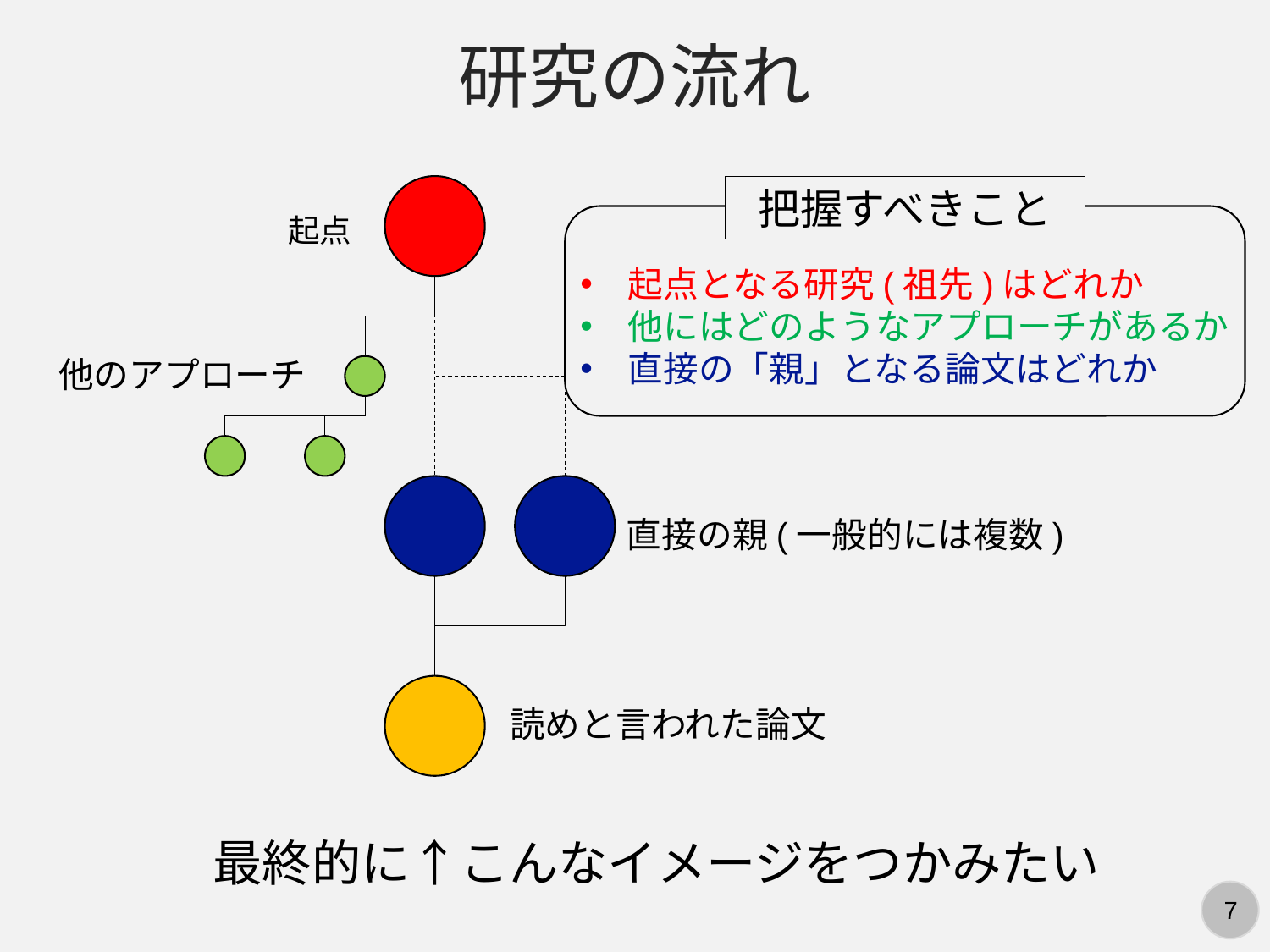

研究の流れ

把握すべきこと
起点

起点となる研究(祖先)はどれか
他にはどのようなアプローチがあるか
直接の「親」となる論文はどれか
他のアプローチ

直接の親(一般的には複数)

読めと言われた論文
最終的に↑こんなイメージをつかみたい